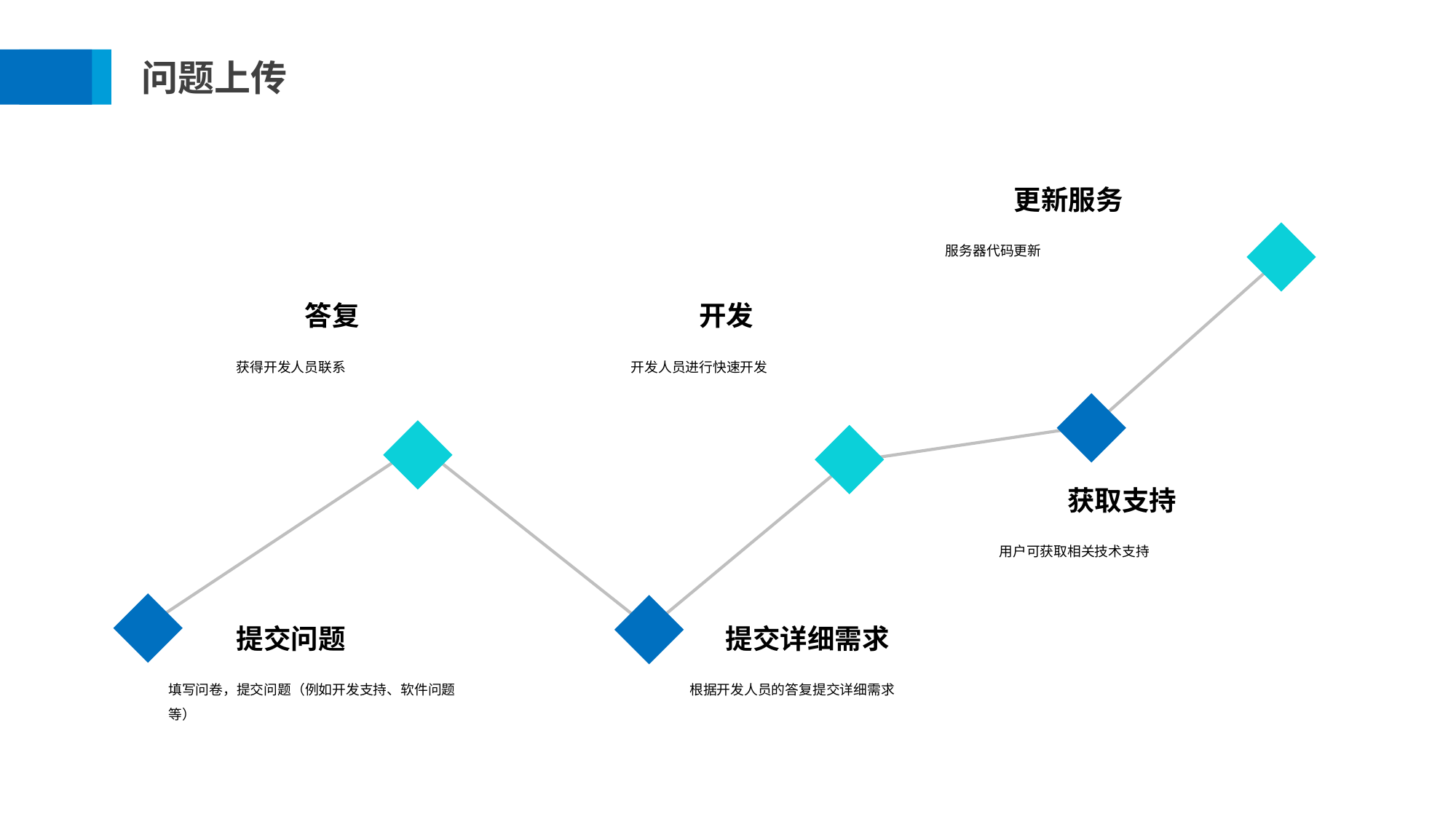

问题上传
更新服务
服务器代码更新

答复
获得开发人员联系
开发
开发人员进行快速开发

获取支持
用户可获取相关技术支持

提交问题
填写问卷，提交问题（例如开发支持、软件问题等）
提交详细需求
根据开发人员的答复提交详细需求